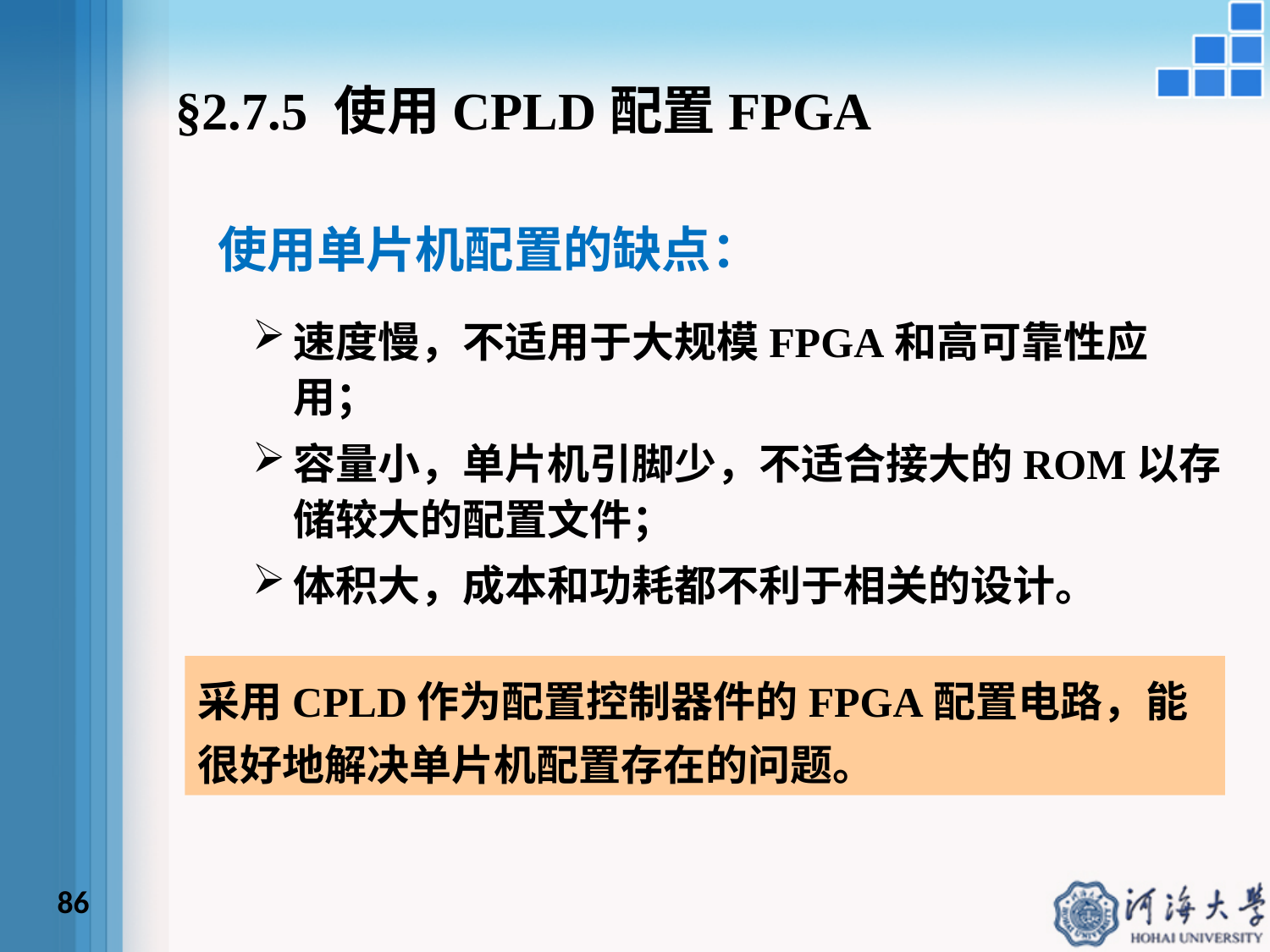

§2.7.5 使用CPLD配置FPGA
使用单片机配置的缺点：
速度慢，不适用于大规模FPGA和高可靠性应用；
容量小，单片机引脚少，不适合接大的ROM以存储较大的配置文件；
体积大，成本和功耗都不利于相关的设计。
采用CPLD作为配置控制器件的FPGA配置电路，能很好地解决单片机配置存在的问题。
86